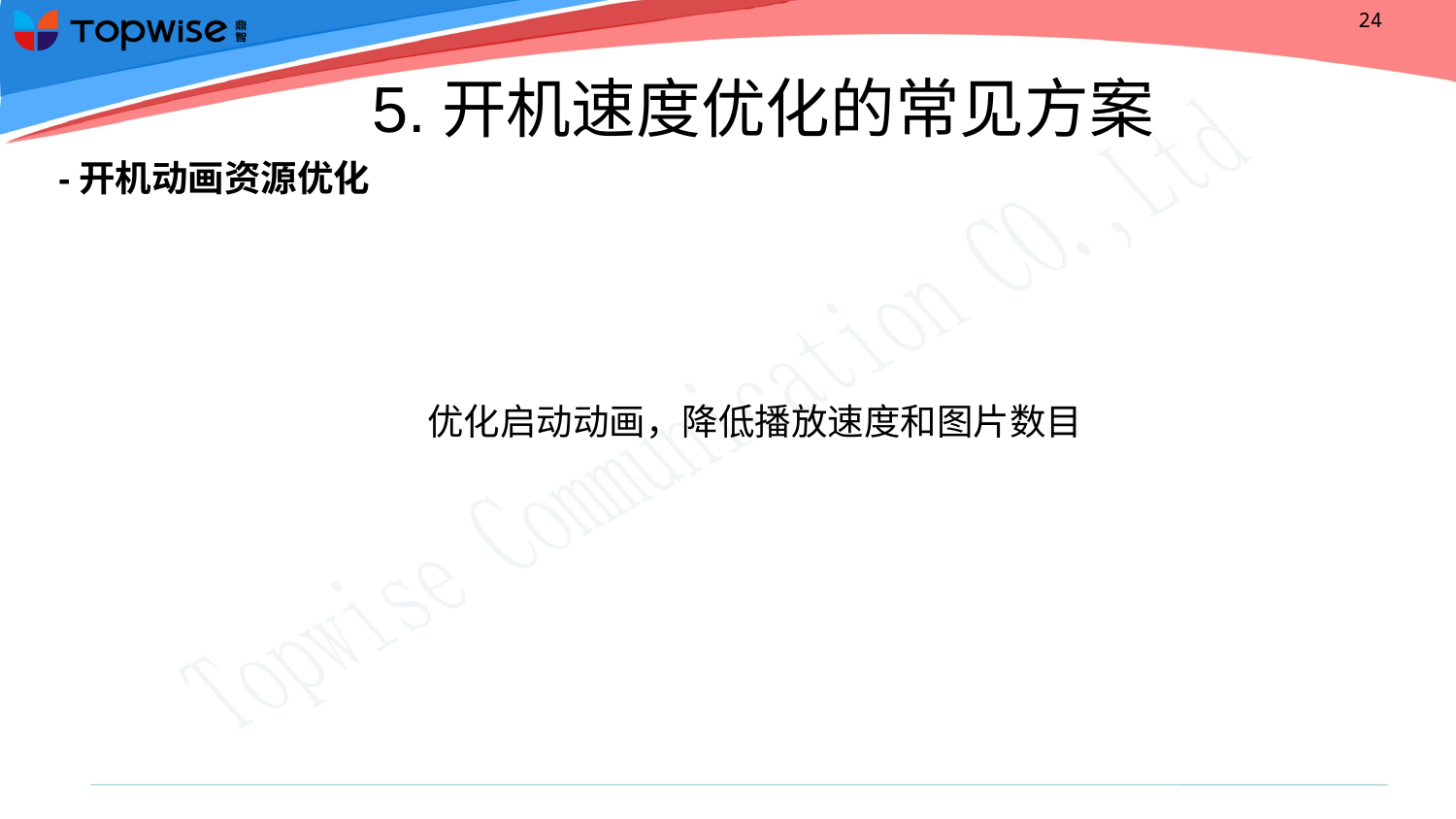

# 5.开机速度优化的常见方案
-开机动画资源优化
优化启动动画，降低播放速度和图片数目